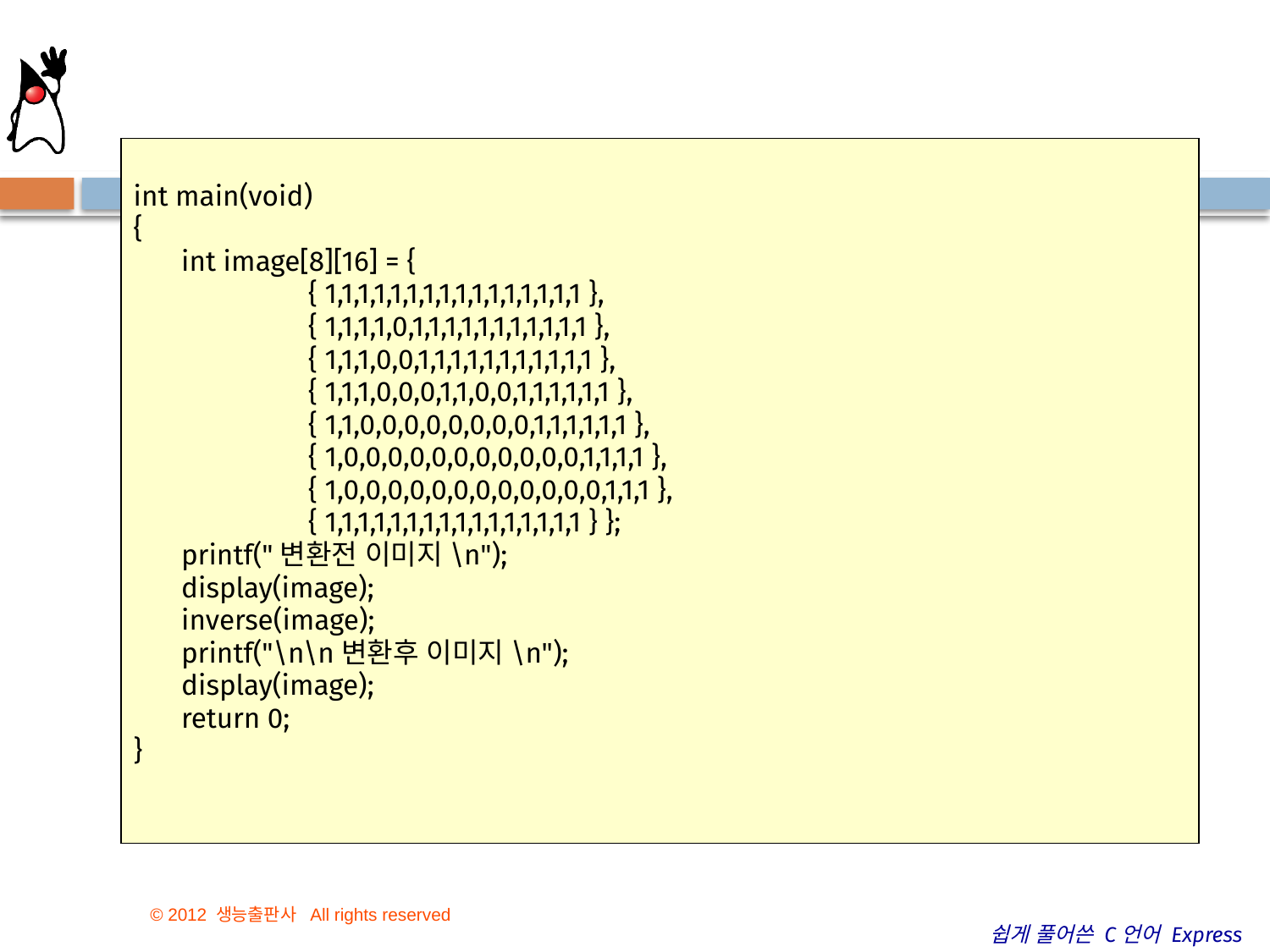

#

int main(void)
{
	int image[8][16] = {
		{ 1,1,1,1,1,1,1,1,1,1,1,1,1,1,1,1 },
		{ 1,1,1,1,0,1,1,1,1,1,1,1,1,1,1,1 },
		{ 1,1,1,0,0,1,1,1,1,1,1,1,1,1,1,1 },
		{ 1,1,1,0,0,0,1,1,0,0,1,1,1,1,1,1 },
		{ 1,1,0,0,0,0,0,0,0,0,1,1,1,1,1,1 },
		{ 1,0,0,0,0,0,0,0,0,0,0,0,1,1,1,1 },
		{ 1,0,0,0,0,0,0,0,0,0,0,0,0,1,1,1 },
		{ 1,1,1,1,1,1,1,1,1,1,1,1,1,1,1,1 } };
	printf("변환전 이미지\n");
	display(image);
	inverse(image);
	printf("\n\n변환후 이미지\n");
	display(image);
	return 0;
}